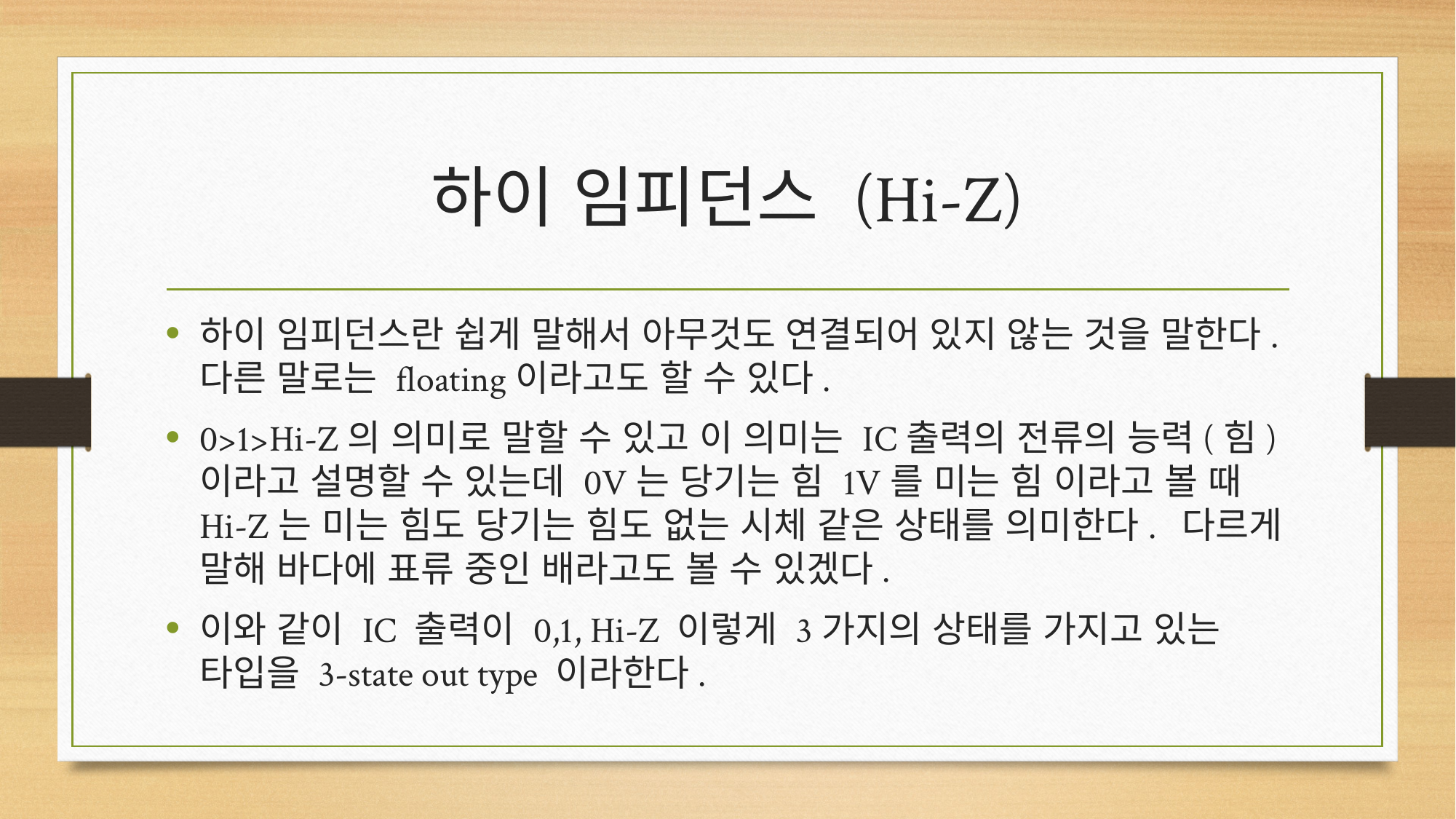

# 하이 임피던스 (Hi-Z)
하이 임피던스란 쉽게 말해서 아무것도 연결되어 있지 않는 것을 말한다.  다른 말로는 floating이라고도 할 수 있다.
0>1>Hi-Z의 의미로 말할 수 있고 이 의미는 IC출력의 전류의 능력(힘)이라고 설명할 수 있는데 0V는 당기는 힘 1V를 미는 힘 이라고 볼 때 Hi-Z는 미는 힘도 당기는 힘도 없는 시체 같은 상태를 의미한다.  다르게 말해 바다에 표류 중인 배라고도 볼 수 있겠다.
이와 같이 IC 출력이 0,1, Hi-Z 이렇게 3가지의 상태를 가지고 있는 타입을 3-state out type 이라한다.